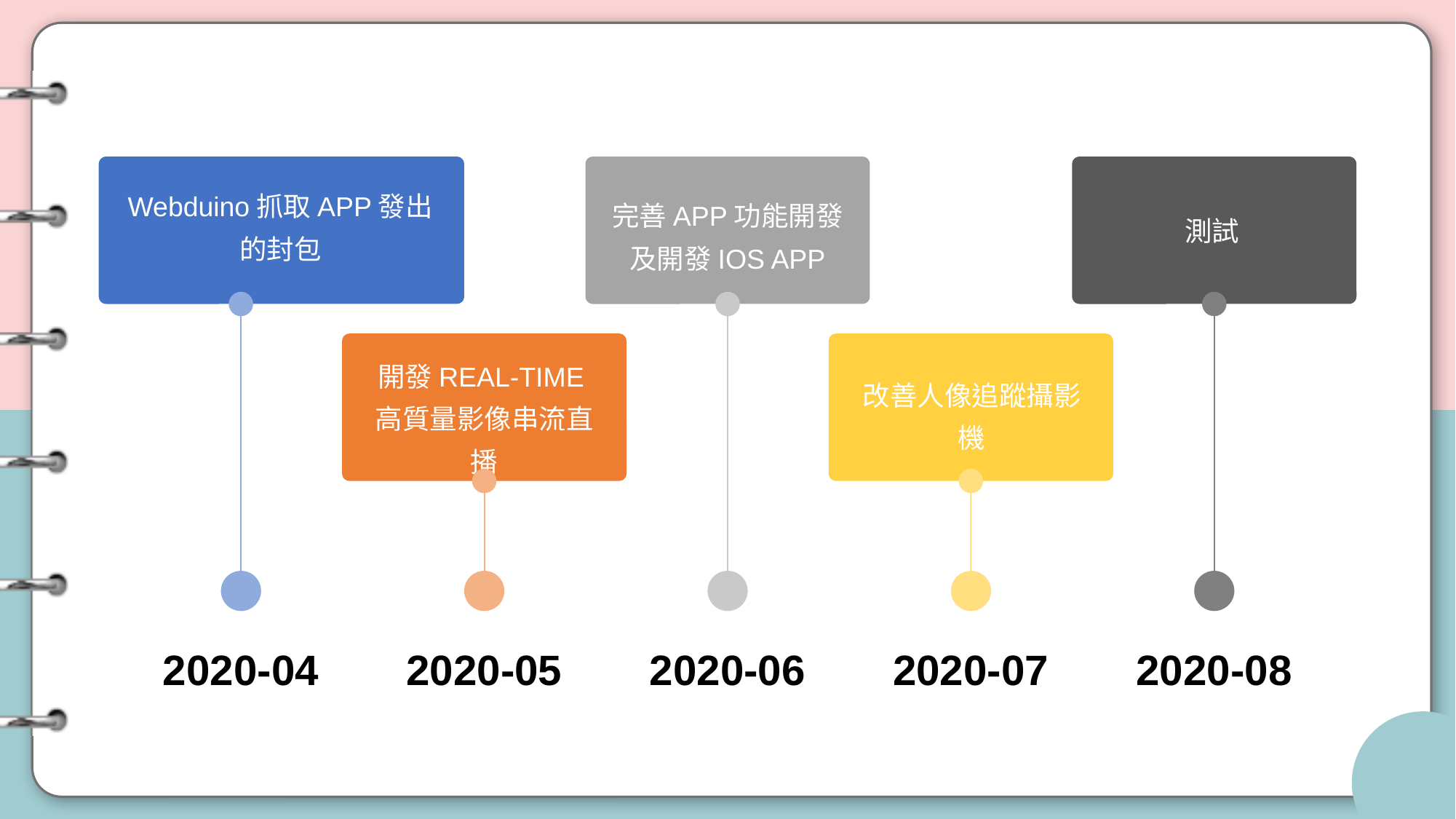

Webduino抓取APP發出的封包

完善APP功能開發及開發IOS APP

測試

開發REAL-TIME高質量影像串流直播

改善人像追蹤攝影機

2020-04
2020-05
2020-06
2020-07
2020-08